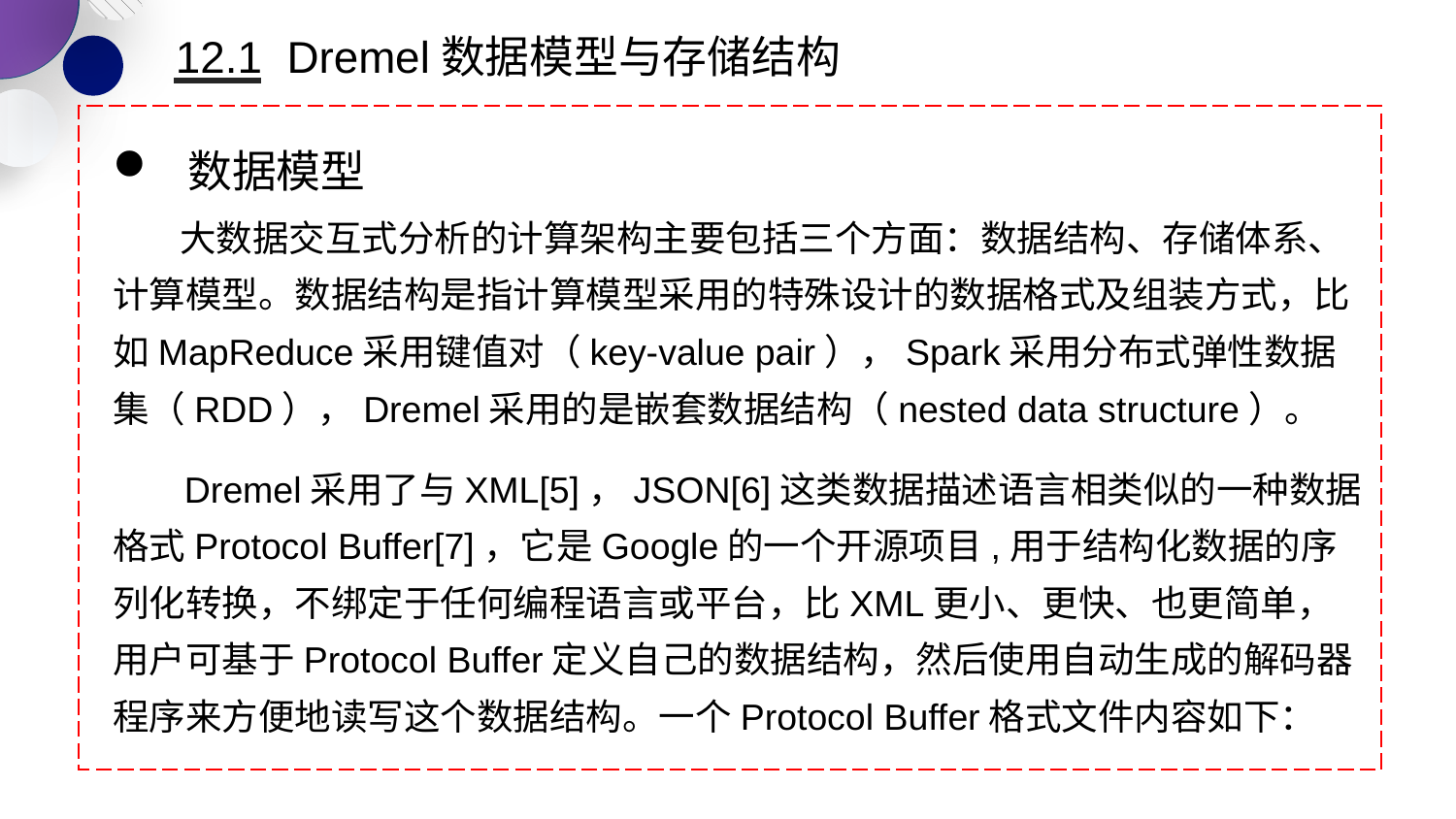

12.1  Dremel数据模型与存储结构

  数据模型
       大数据交互式分析的计算架构主要包括三个方面：数据结构、存储体系、计算模型。数据结构是指计算模型采用的特殊设计的数据格式及组装方式，比如MapReduce采用键值对（key-value pair），Spark采用分布式弹性数据集（RDD），Dremel采用的是嵌套数据结构（nested data structure）。
       Dremel采用了与XML[5]，JSON[6]这类数据描述语言相类似的一种数据格式Protocol Buffer[7]，它是Google的一个开源项目,用于结构化数据的序列化转换，不绑定于任何编程语言或平台，比XML更小、更快、也更简单，用户可基于Protocol Buffer定义自己的数据结构，然后使用自动生成的解码器程序来方便地读写这个数据结构。一个Protocol Buffer格式文件内容如下：